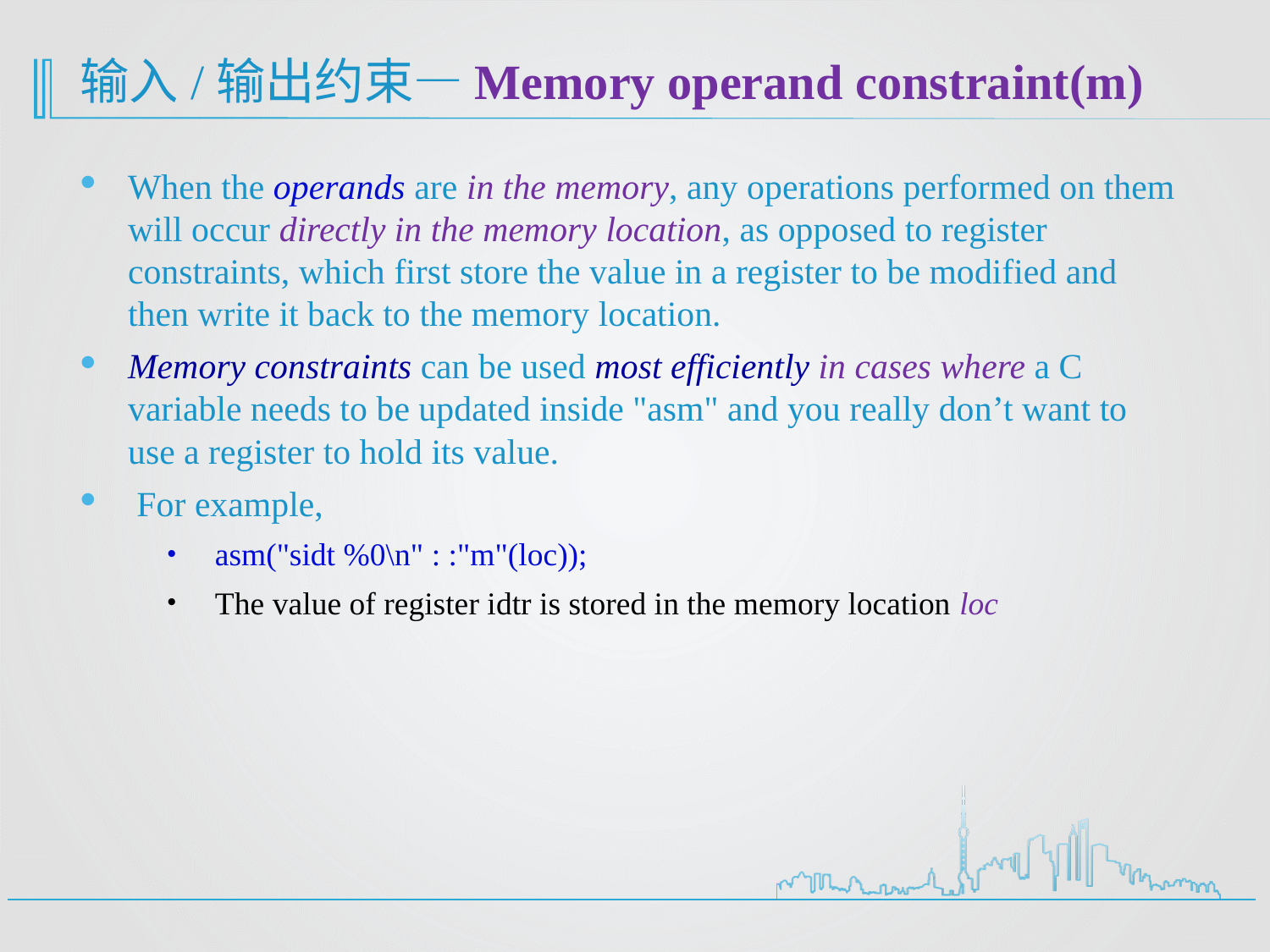

# 输入/输出约束—Memory operand constraint(m)
When the operands are in the memory, any operations performed on them will occur directly in the memory location, as opposed to register constraints, which first store the value in a register to be modified and then write it back to the memory location.
Memory constraints can be used most efficiently in cases where a C variable needs to be updated inside "asm" and you really don’t want to use a register to hold its value.
 For example,
asm("sidt %0\n" : :"m"(loc));
The value of register idtr is stored in the memory location loc